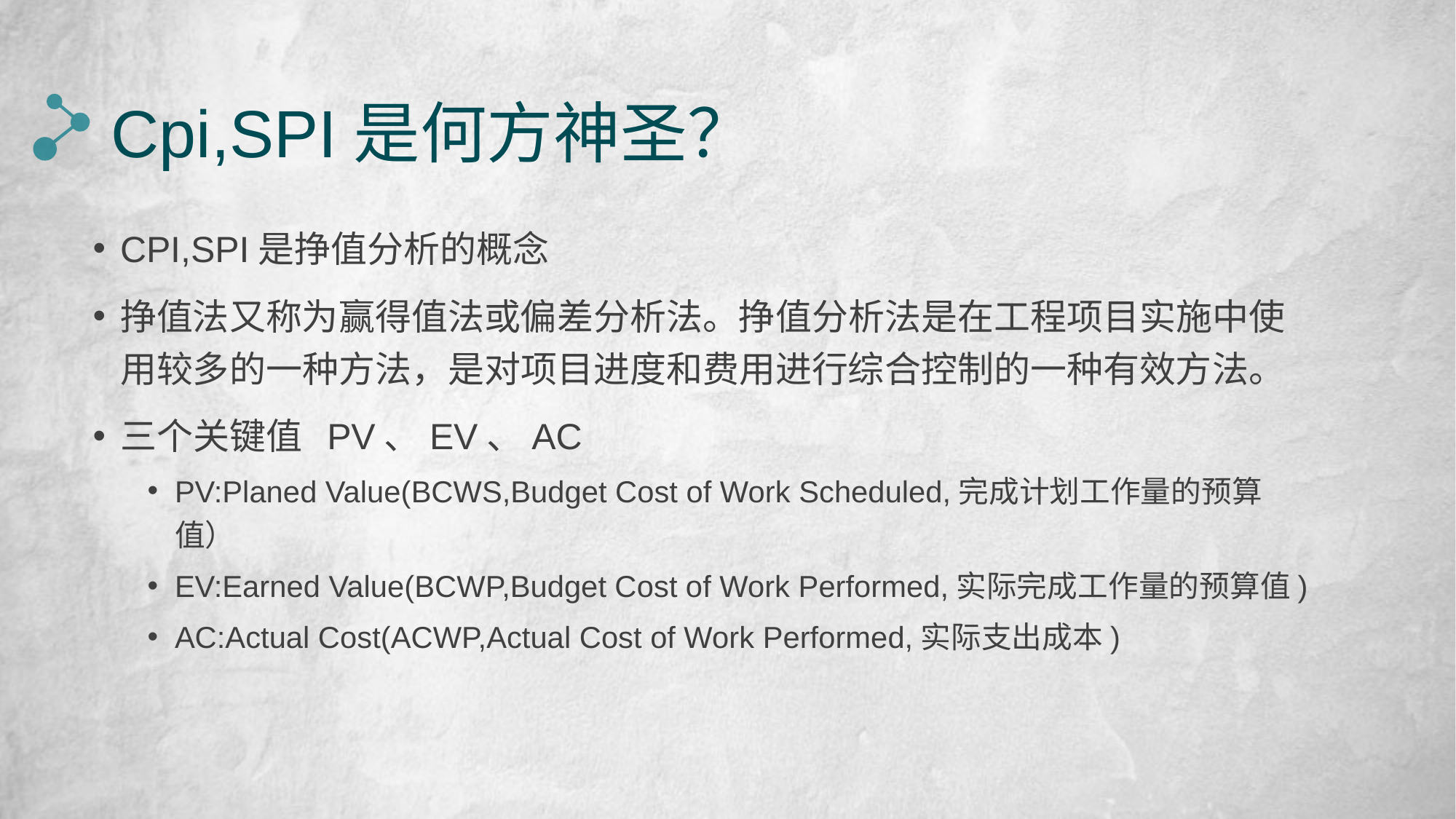

# Cpi,SPI是何方神圣？
CPI,SPI是挣值分析的概念
挣值法又称为赢得值法或偏差分析法。挣值分析法是在工程项目实施中使用较多的一种方法，是对项目进度和费用进行综合控制的一种有效方法。
三个关键值  PV、EV、AC
PV:Planed Value(BCWS,Budget Cost of Work Scheduled,完成计划工作量的预算值）
EV:Earned Value(BCWP,Budget Cost of Work Performed,实际完成工作量的预算值)
AC:Actual Cost(ACWP,Actual Cost of Work Performed,实际支出成本)